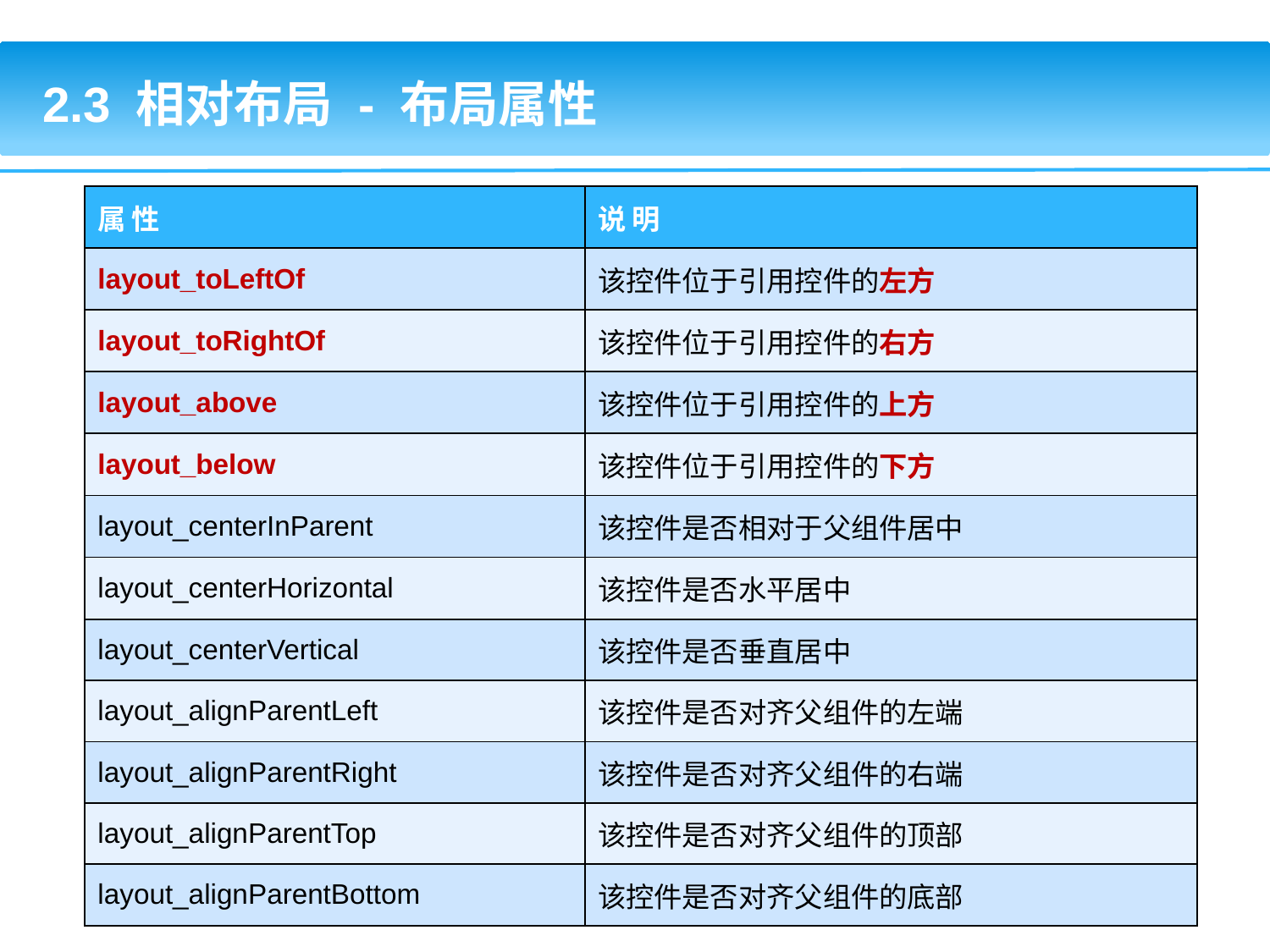

2.3 相对布局 - 布局属性
| 属 性 | 说 明 |
| --- | --- |
| layout\_toLeftOf | 该控件位于引用控件的左方 |
| layout\_toRightOf | 该控件位于引用控件的右方 |
| layout\_above | 该控件位于引用控件的上方 |
| layout\_below | 该控件位于引用控件的下方 |
| layout\_centerInParent | 该控件是否相对于父组件居中 |
| layout\_centerHorizontal | 该控件是否水平居中 |
| layout\_centerVertical | 该控件是否垂直居中 |
| layout\_alignParentLeft | 该控件是否对齐父组件的左端 |
| layout\_alignParentRight | 该控件是否对齐父组件的右端 |
| layout\_alignParentTop | 该控件是否对齐父组件的顶部 |
| layout\_alignParentBottom | 该控件是否对齐父组件的底部 |